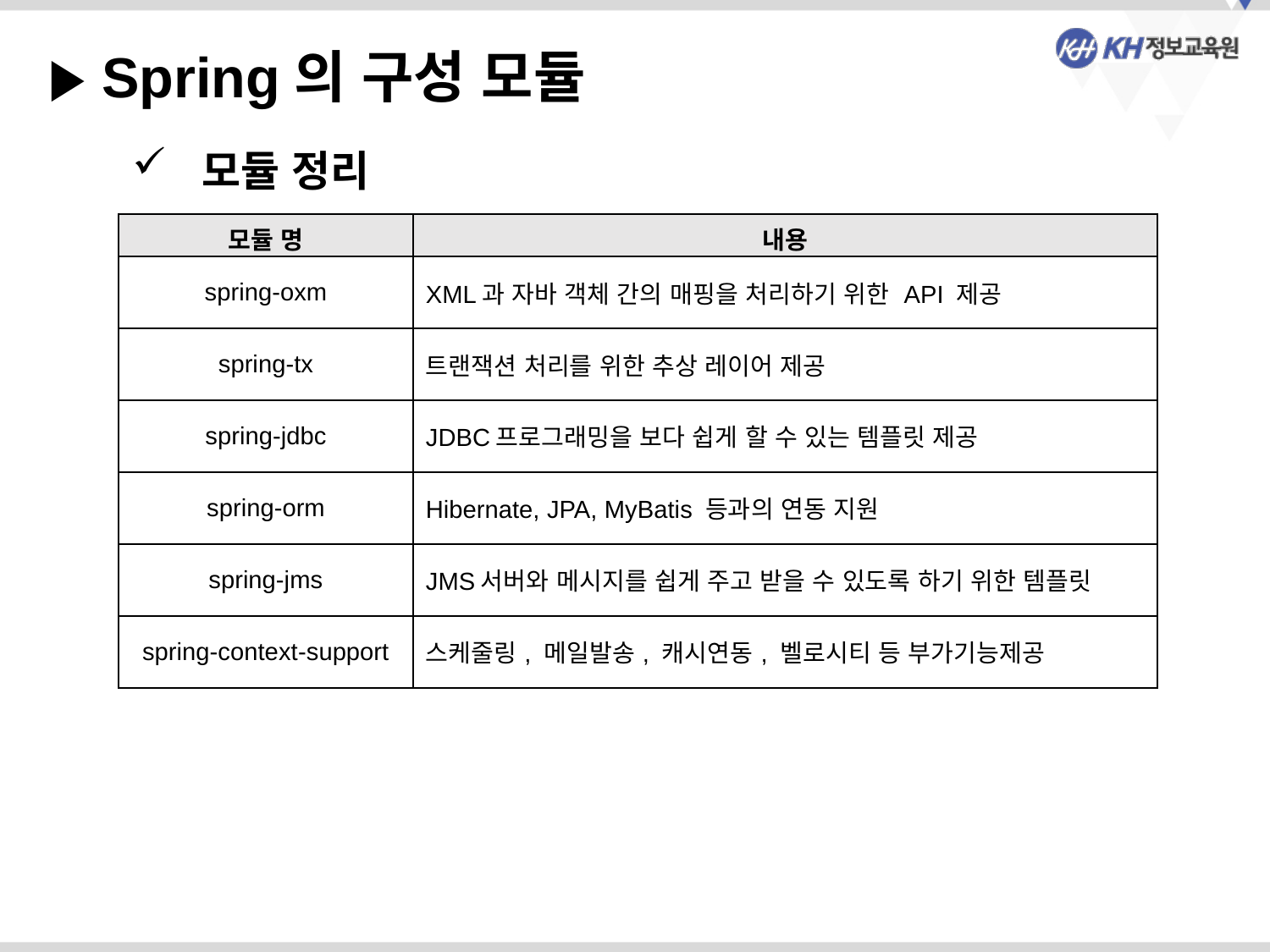

▶ Spring의 구성 모듈
 모듈 정리
| 모듈 명 | 내용 |
| --- | --- |
| spring-oxm | XML과 자바 객체 간의 매핑을 처리하기 위한 API 제공 |
| spring-tx | 트랜잭션 처리를 위한 추상 레이어 제공 |
| spring-jdbc | JDBC프로그래밍을 보다 쉽게 할 수 있는 템플릿 제공 |
| spring-orm | Hibernate, JPA, MyBatis 등과의 연동 지원 |
| spring-jms | JMS서버와 메시지를 쉽게 주고 받을 수 있도록 하기 위한 템플릿 |
| spring-context-support | 스케줄링, 메일발송, 캐시연동, 벨로시티 등 부가기능제공 |